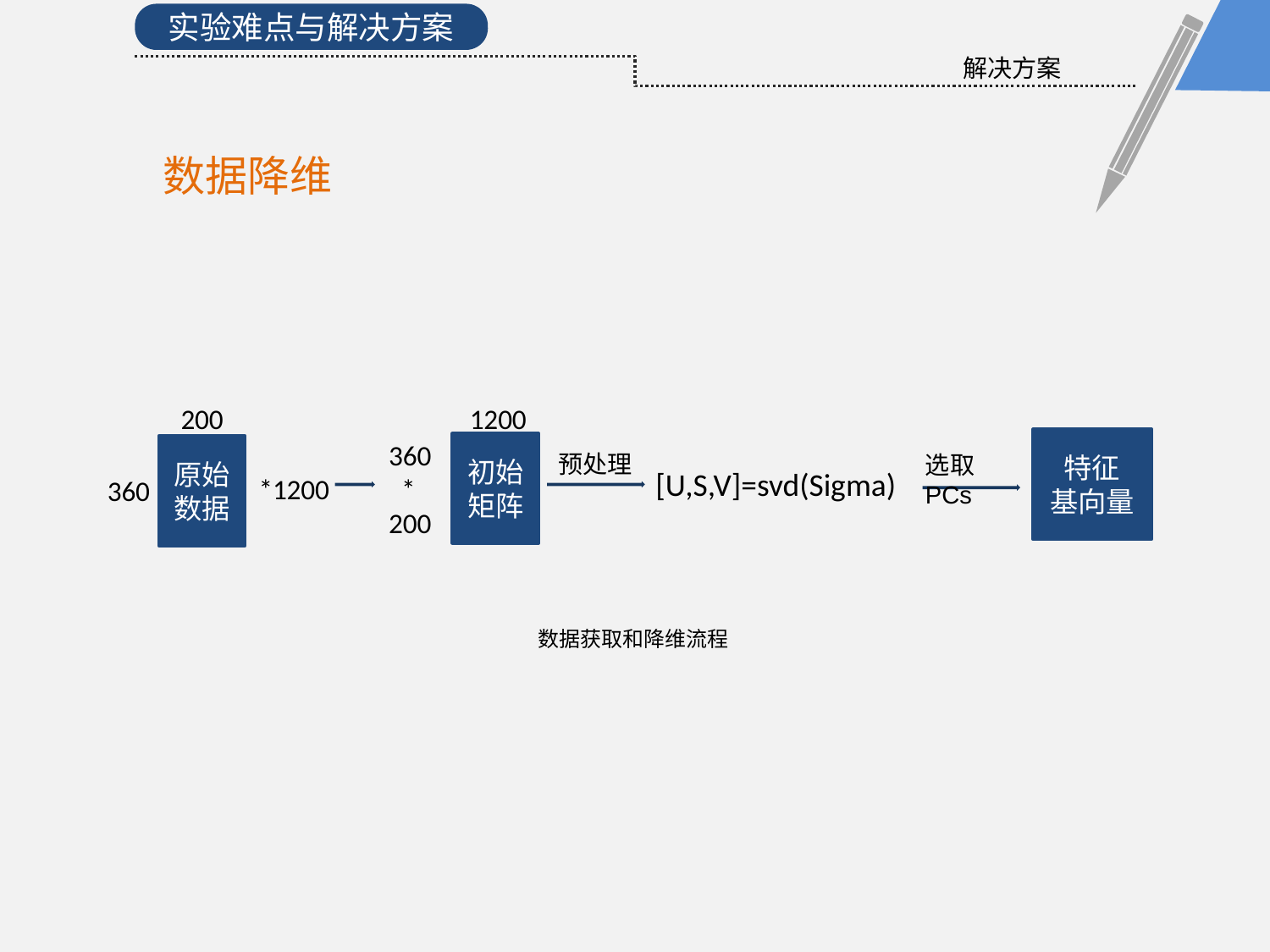

实验难点与解决方案

解决方案
数据降维
200
1200
特征
基向量
360
  *
200
初始矩阵

原始数据

预处理
选取PCs
[U,S,V]=svd(Sigma)

*1200
360
数据获取和降维流程